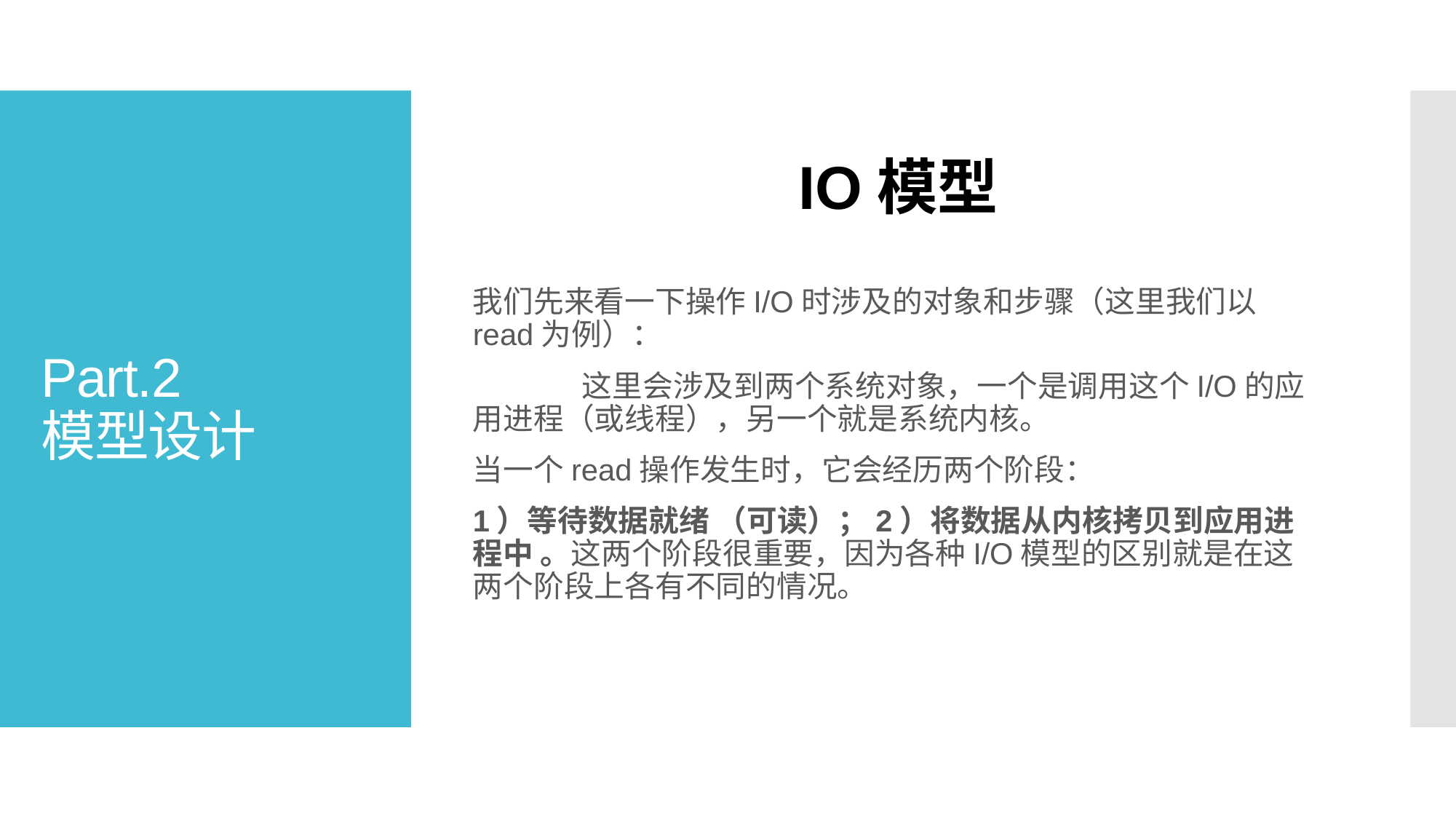

我们先来看一下操作I/O时涉及的对象和步骤（这里我们以read为例）：
	这里会涉及到两个系统对象，一个是调用这个I/O的应用进程（或线程），另一个就是系统内核。
当一个read操作发生时，它会经历两个阶段：
1）等待数据就绪 （可读）；2）将数据从内核拷贝到应用进程中 。这两个阶段很重要，因为各种I/O模型的区别就是在这两个阶段上各有不同的情况。

# Part.2 模型设计
IO模型